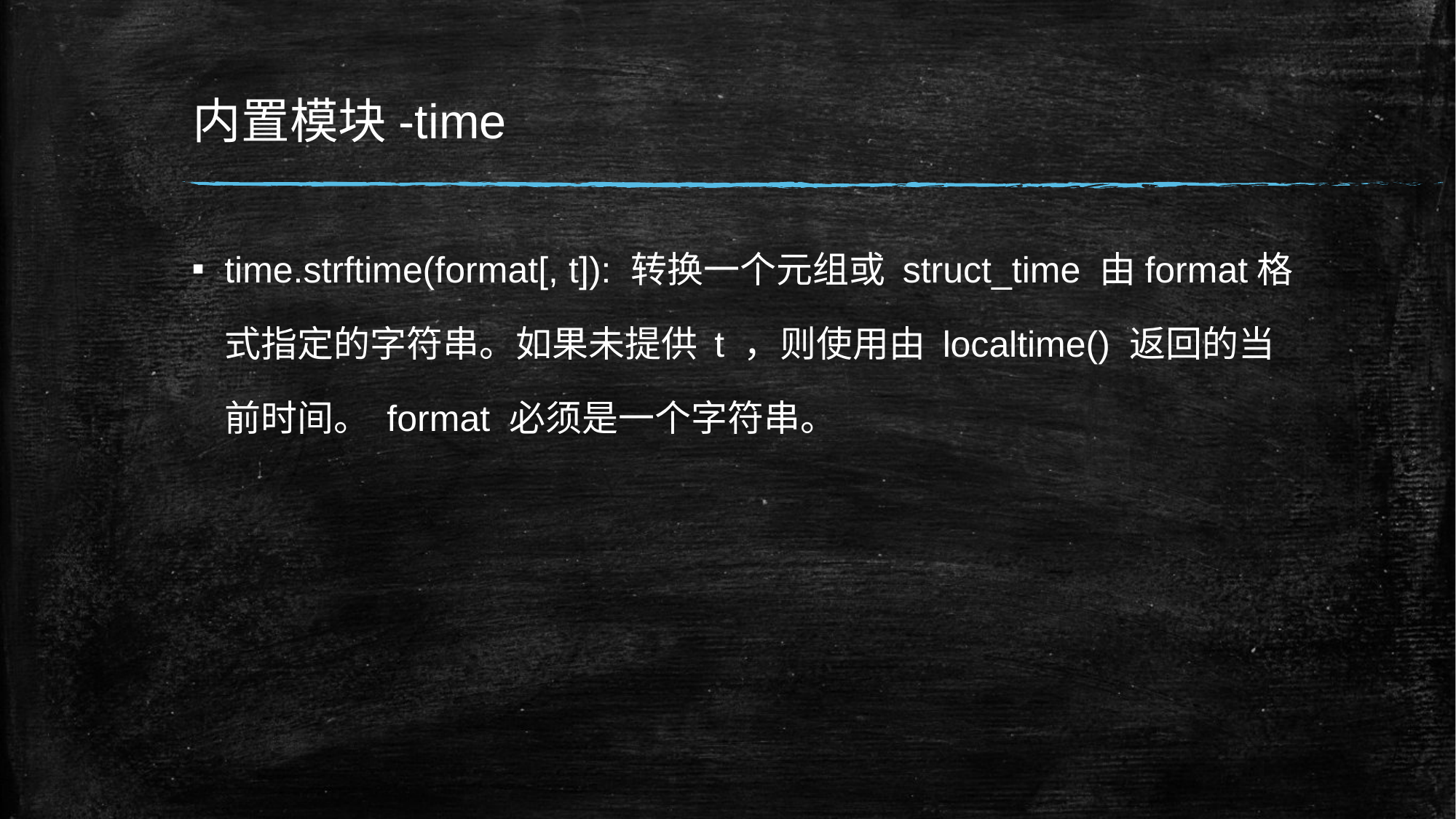

# 内置模块-time
time.strftime(format[, t]): 转换一个元组或 struct_time 由format格式指定的字符串。如果未提供 t ，则使用由 localtime() 返回的当前时间。 format 必须是一个字符串。